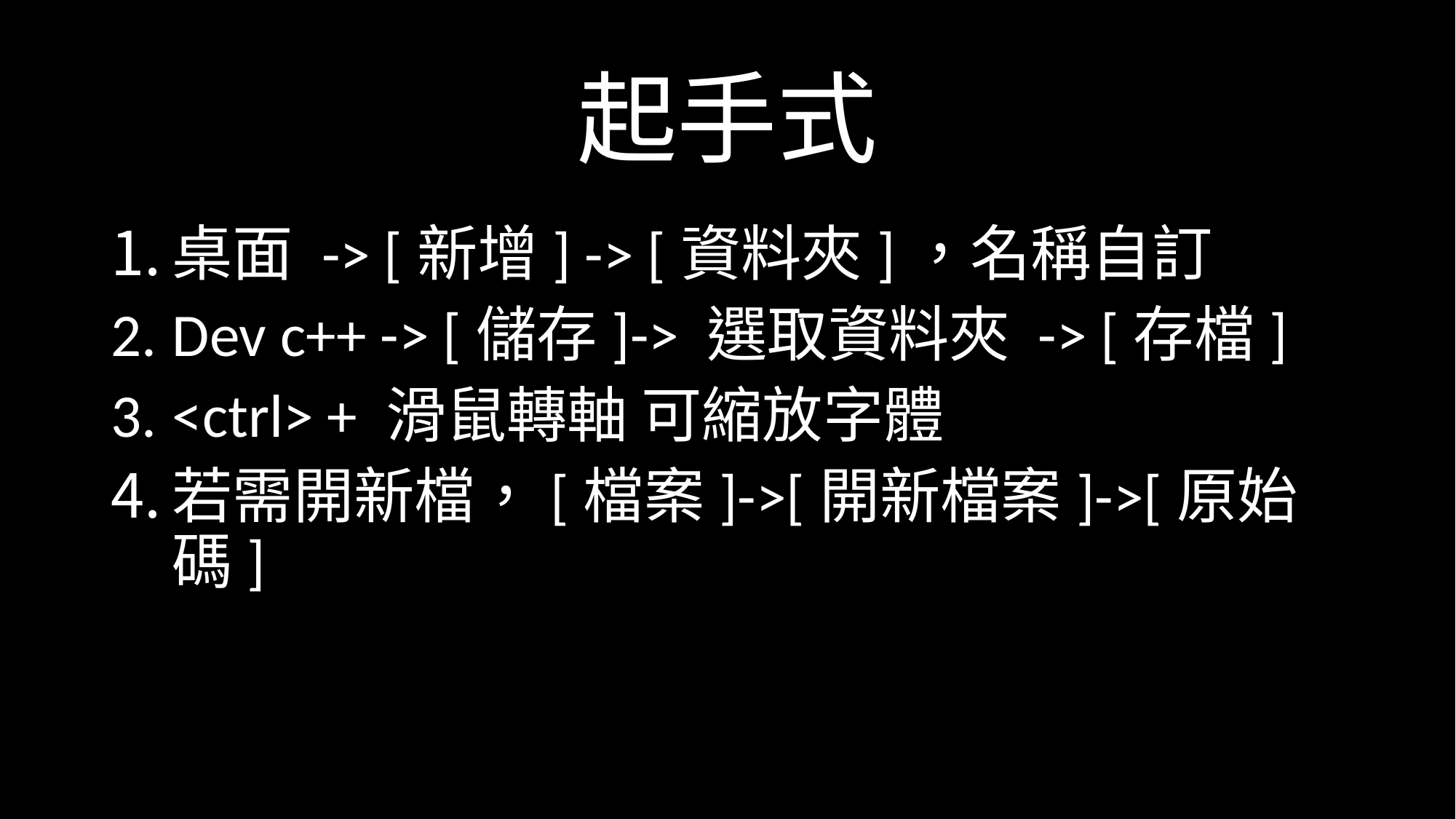

# 起手式
桌面 -> [新增] -> [資料夾]，名稱自訂
Dev c++ -> [儲存]-> 選取資料夾 -> [存檔]
<ctrl> + 滑鼠轉軸 可縮放字體
若需開新檔，[檔案]->[開新檔案]->[原始碼]